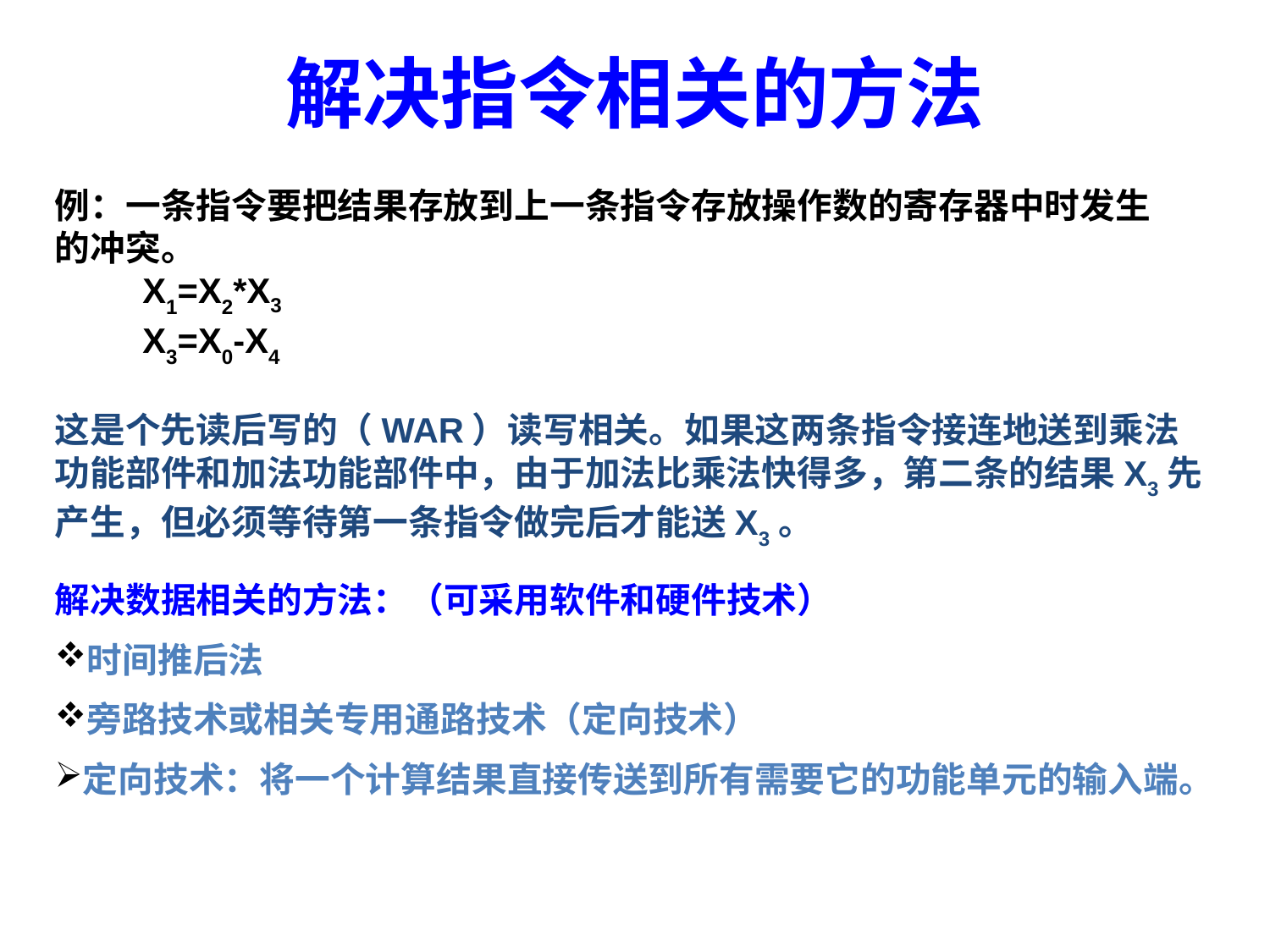

解决指令相关的方法
例：一条指令要把结果存放到上一条指令存放操作数的寄存器中时发生的冲突。
         X1=X2*X3
         X3=X0-X4
这是个先读后写的（WAR）读写相关。如果这两条指令接连地送到乘法功能部件和加法功能部件中，由于加法比乘法快得多，第二条的结果X3先产生，但必须等待第一条指令做完后才能送X3。
解决数据相关的方法：（可采用软件和硬件技术）
时间推后法
旁路技术或相关专用通路技术（定向技术）
定向技术：将一个计算结果直接传送到所有需要它的功能单元的输入端。